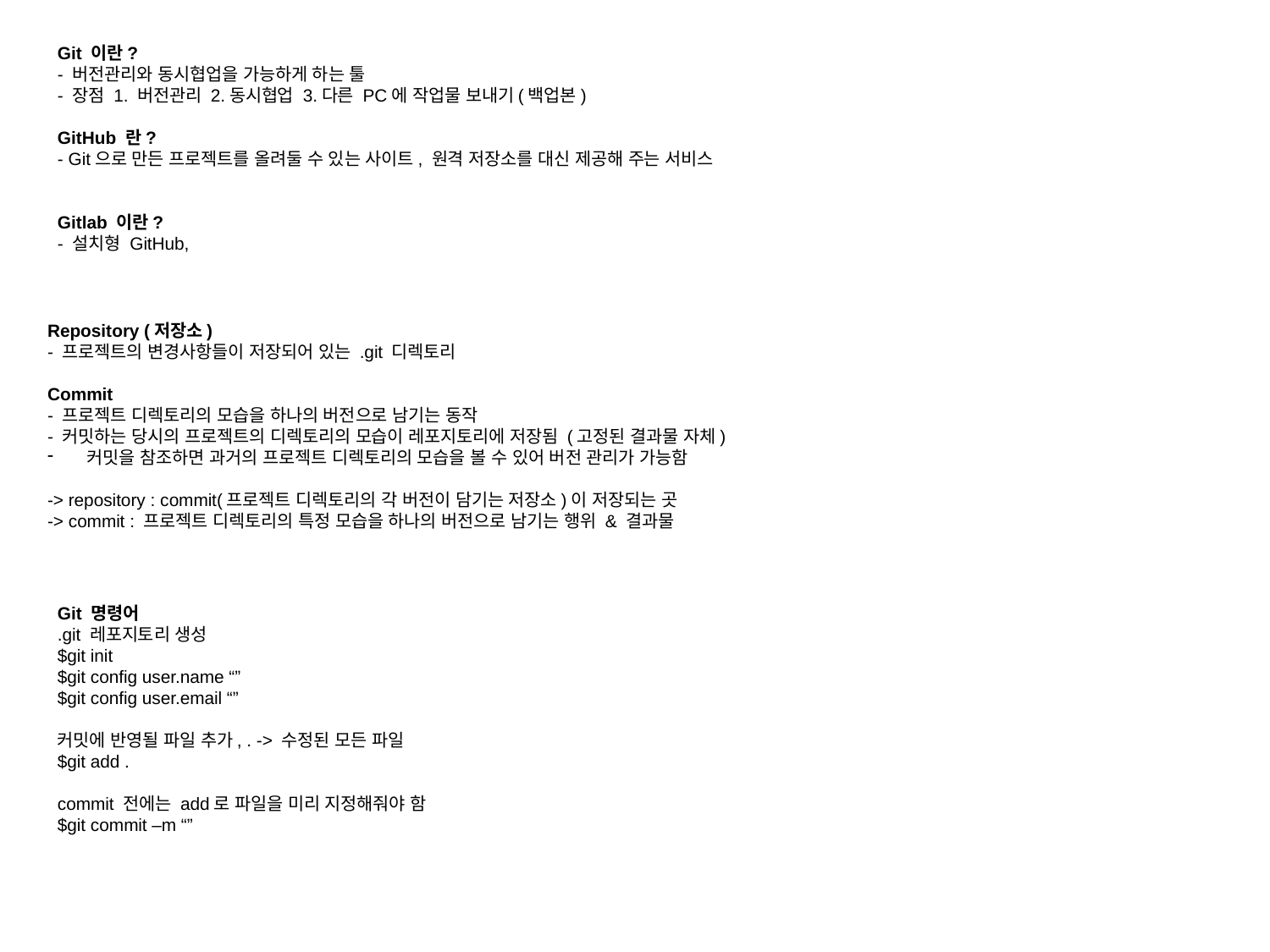

Git 이란?
- 버전관리와 동시협업을 가능하게 하는 툴
- 장점 1. 버전관리 2.동시협업 3.다른 PC에 작업물 보내기(백업본)

GitHub 란?
- Git으로 만든 프로젝트를 올려둘 수 있는 사이트, 원격 저장소를 대신 제공해 주는 서비스

Gitlab 이란?
- 설치형 GitHub,
Repository (저장소)
- 프로젝트의 변경사항들이 저장되어 있는 .git 디렉토리

Commit
- 프로젝트 디렉토리의 모습을 하나의 버전으로 남기는 동작
- 커밋하는 당시의 프로젝트의 디렉토리의 모습이 레포지토리에 저장됨 (고정된 결과물 자체)
커밋을 참조하면 과거의 프로젝트 디렉토리의 모습을 볼 수 있어 버전 관리가 가능함

-> repository : commit(프로젝트 디렉토리의 각 버전이 담기는 저장소)이 저장되는 곳
-> commit : 프로젝트 디렉토리의 특정 모습을 하나의 버전으로 남기는 행위 & 결과물

Git 명령어
.git 레포지토리 생성
$git init
$git config user.name “”
$git config user.email “”

커밋에 반영될 파일 추가, . -> 수정된 모든 파일
$git add .

commit 전에는 add로 파일을 미리 지정해줘야 함
$git commit –m “”